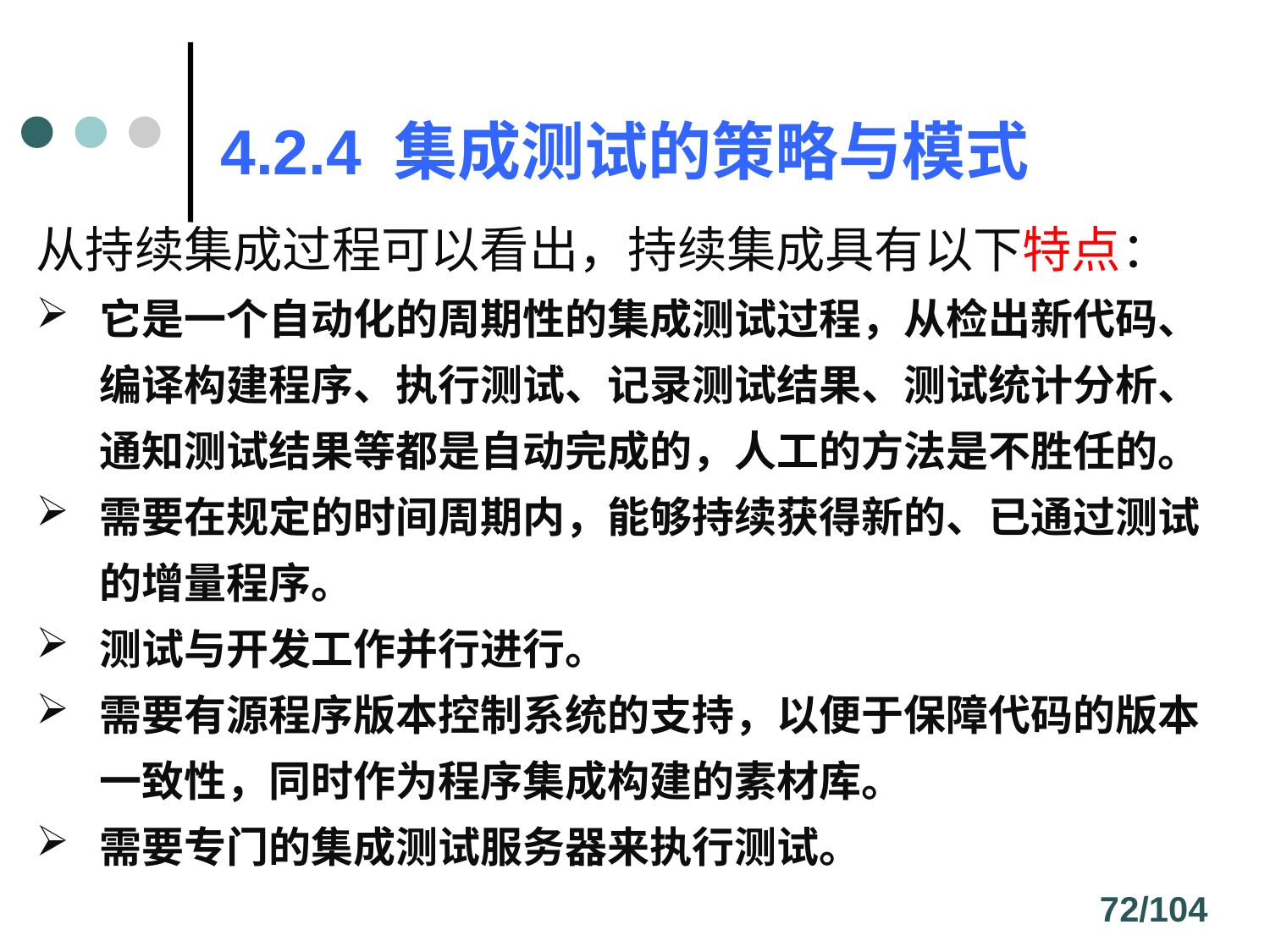

# 4.2.4 集成测试的策略与模式
从持续集成过程可以看出，持续集成具有以下特点：
它是一个自动化的周期性的集成测试过程，从检出新代码、编译构建程序、执行测试、记录测试结果、测试统计分析、通知测试结果等都是自动完成的，人工的方法是不胜任的。
需要在规定的时间周期内，能够持续获得新的、已通过测试的增量程序。
测试与开发工作并行进行。
需要有源程序版本控制系统的支持，以便于保障代码的版本一致性，同时作为程序集成构建的素材库。
需要专门的集成测试服务器来执行测试。
72/104